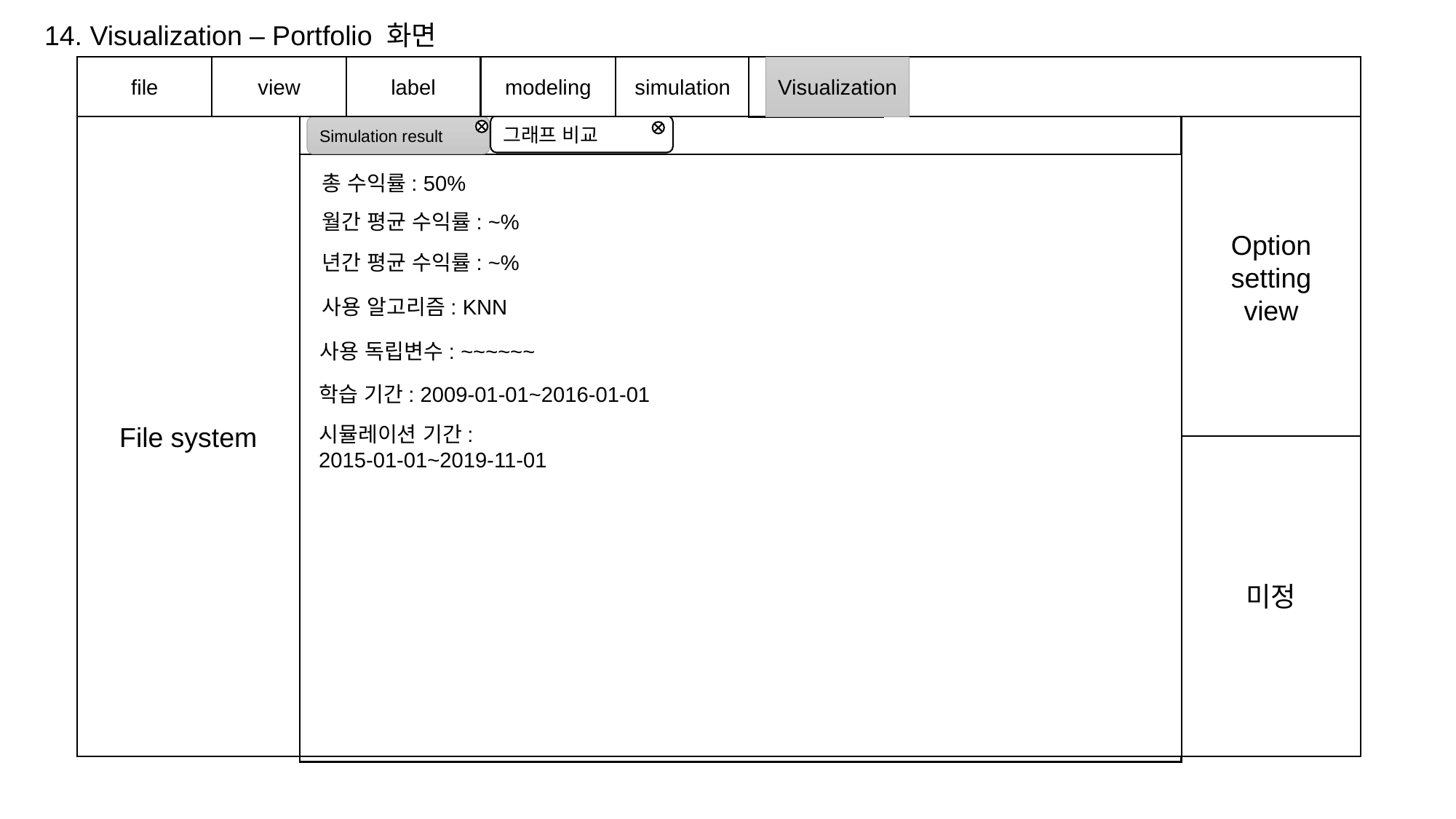

14. Visualization – Portfolio 화면

file
view
label
modeling
simulation
Visualization
visual
그래프 비교
File system

Simulation result

Option setting
view

총 수익률: 50%
월간 평균 수익률: ~%
년간 평균 수익률: ~%
사용 알고리즘: KNN
사용 독립변수: ~~~~~~
학습 기간: 2009-01-01~2016-01-01
시뮬레이션 기간:
2015-01-01~2019-11-01
미정